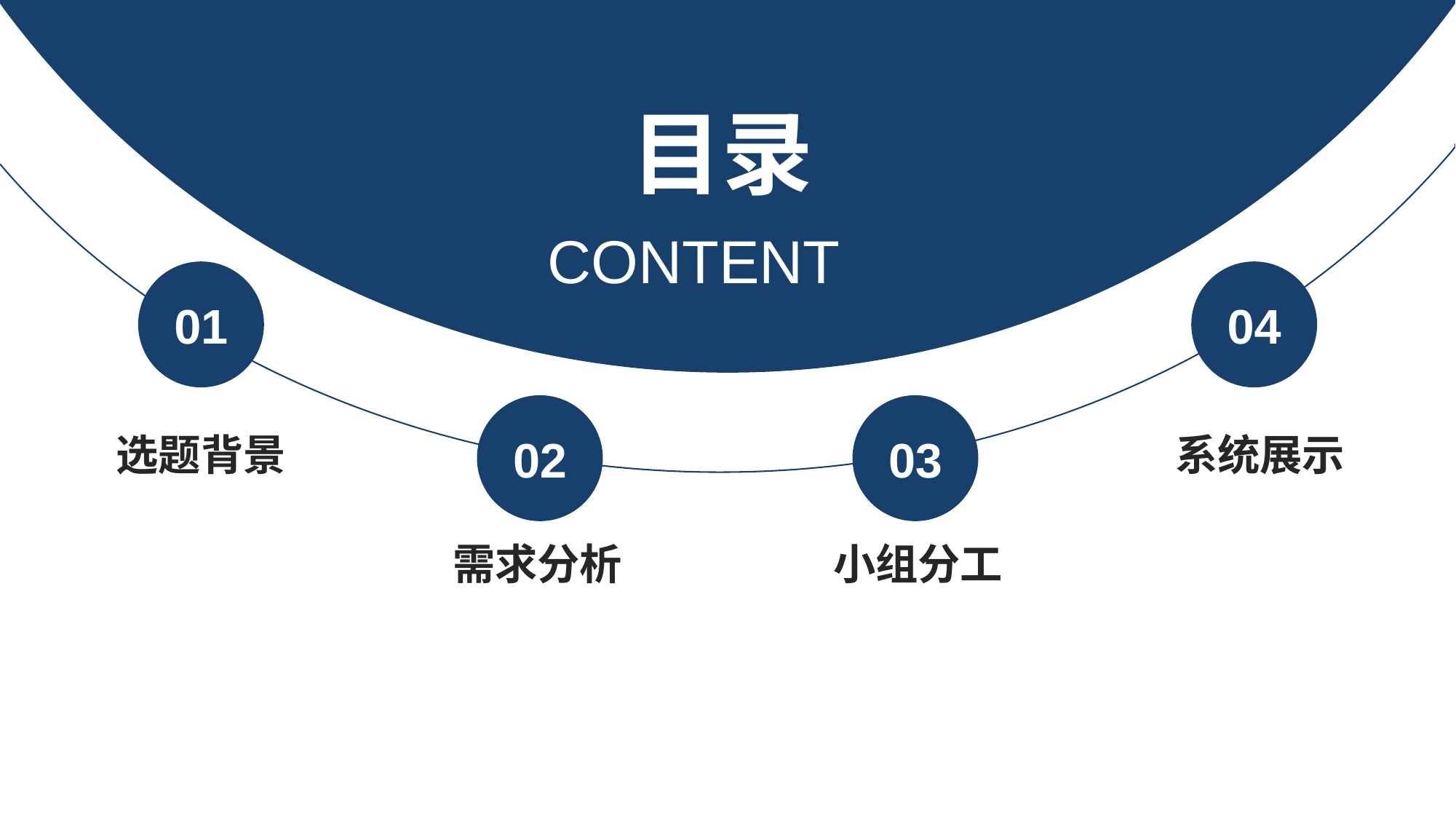

行业PPT模板http://www.1ppt.com/hangye/
目录

CONTENT
01
04
02
03
选题背景
系统展示
需求分析
小组分工